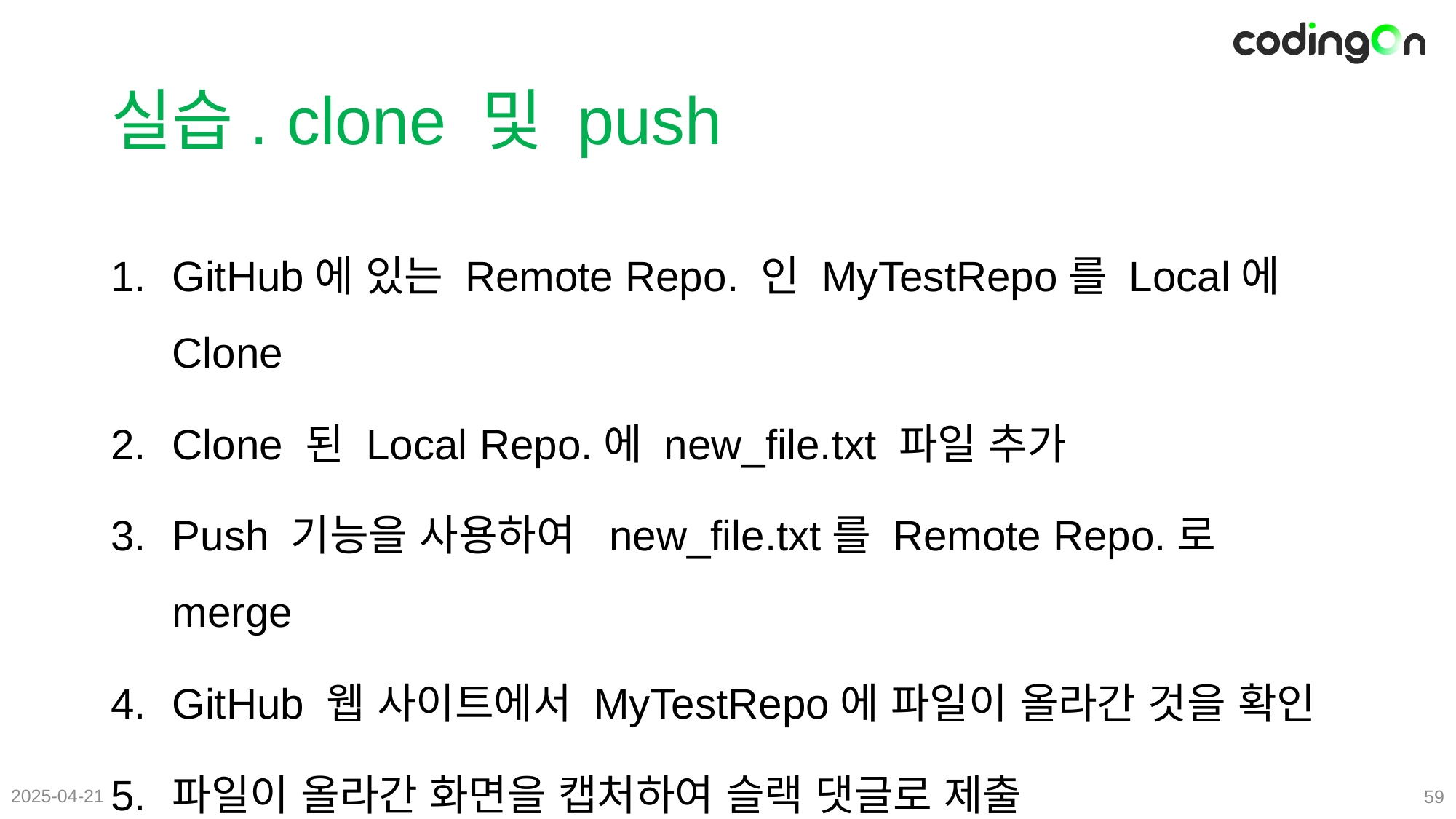

# 실습. clone 및 push
GitHub에 있는 Remote Repo. 인 MyTestRepo를 Local에 Clone
Clone 된 Local Repo.에 new_file.txt 파일 추가
Push 기능을 사용하여  new_file.txt를 Remote Repo.로 merge
GitHub 웹 사이트에서 MyTestRepo에 파일이 올라간 것을 확인
파일이 올라간 화면을 캡처하여 슬랙 댓글로 제출
2025-04-21
59